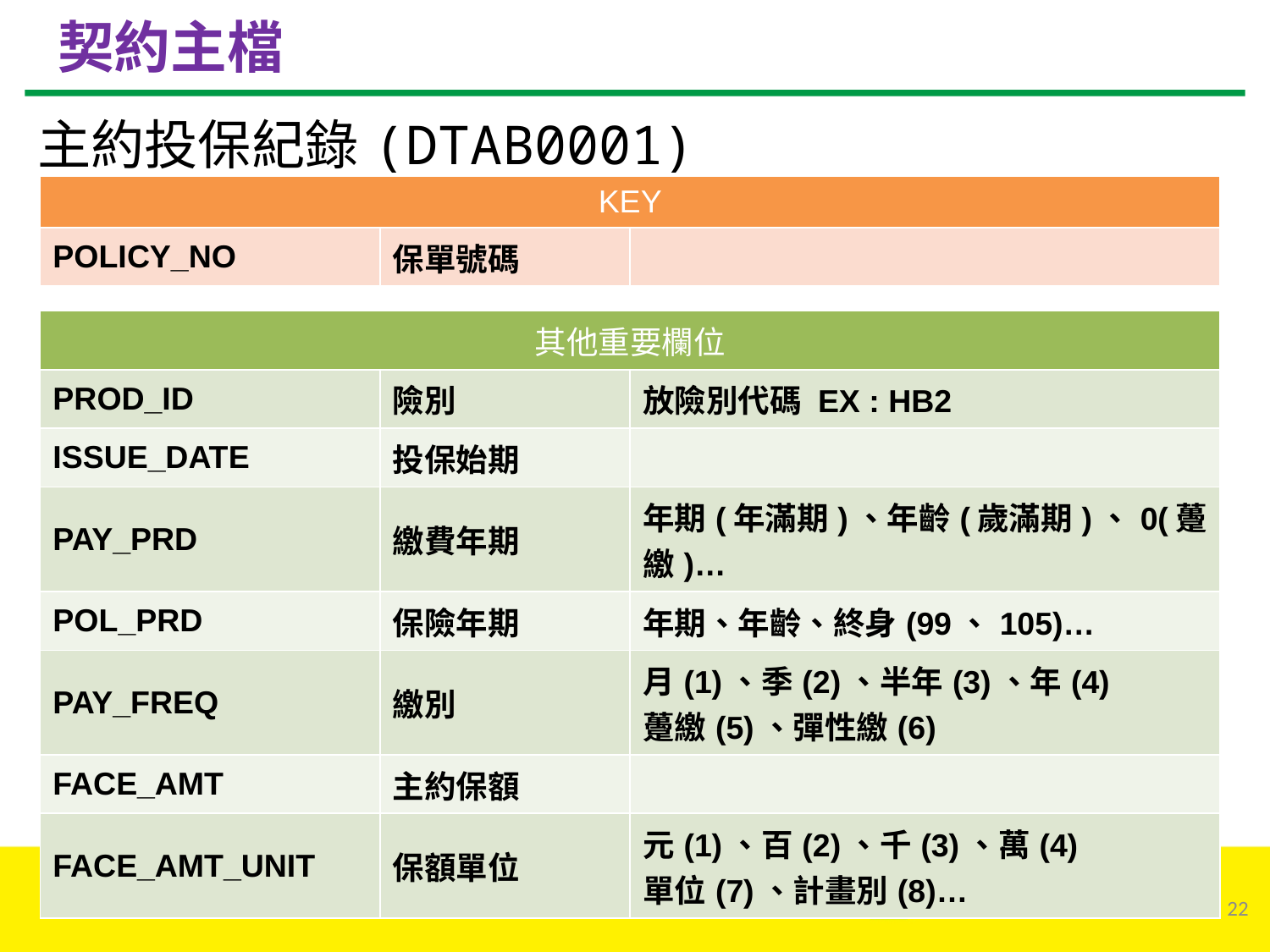

# 契約主檔

主約投保紀錄(DTAB0001)
| KEY |  |  |
| --- | --- | --- |
| POLICY\_NO | 保單號碼 |  |
| 其他重要欄位 |  |  |
| --- | --- | --- |
| PROD\_ID | 險別 | 放險別代碼 EX : HB2 |
| ISSUE\_DATE | 投保始期 |  |
| PAY\_PRD | 繳費年期 | 年期(年滿期)、年齡(歲滿期)、0(躉繳)… |
| POL\_PRD | 保險年期 | 年期、年齡、終身(99、105)… |
| PAY\_FREQ | 繳別 | 月(1)、季(2)、半年(3)、年(4) 躉繳(5)、彈性繳(6) |
| FACE\_AMT | 主約保額 |  |
| FACE\_AMT\_UNIT | 保額單位 | 元(1)、百(2)、千(3)、萬(4) 單位(7)、計畫別(8)… |
22